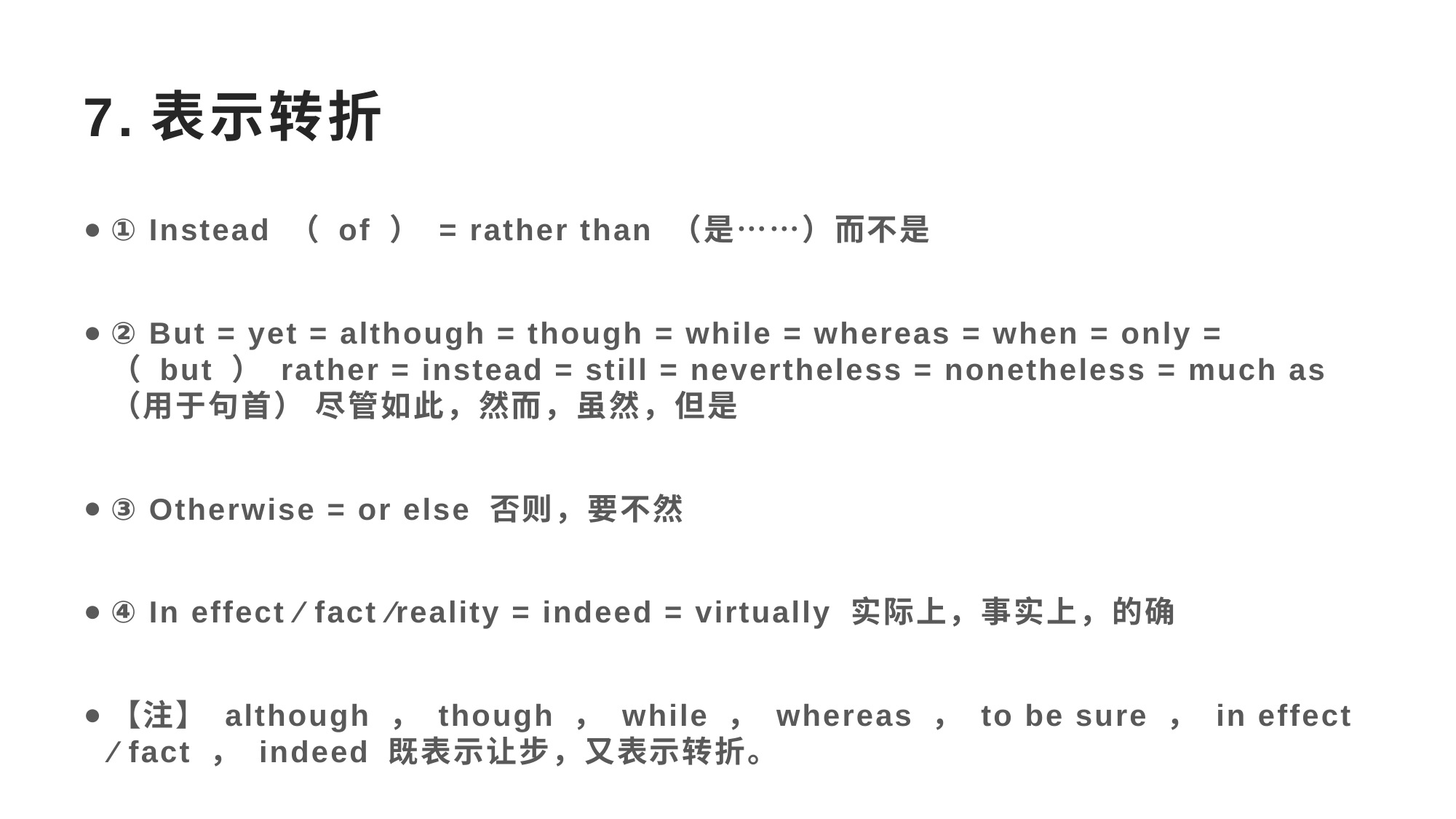

# 7.表示转折

① Instead （ of ） = rather than （是……）而不是

② But = yet = although = though = while = whereas = when = only = （ but ） rather = instead = still = nevertheless = nonetheless = much as（用于句首） 尽管如此，然而，虽然，但是

③ Otherwise = or else 否则，要不然

④ In effect ∕ fact ∕reality = indeed = virtually 实际上，事实上，的确

【注】 although ， though ， while ， whereas ， to be sure ， in effect ∕ fact ， indeed 既表示让步，又表示转折。